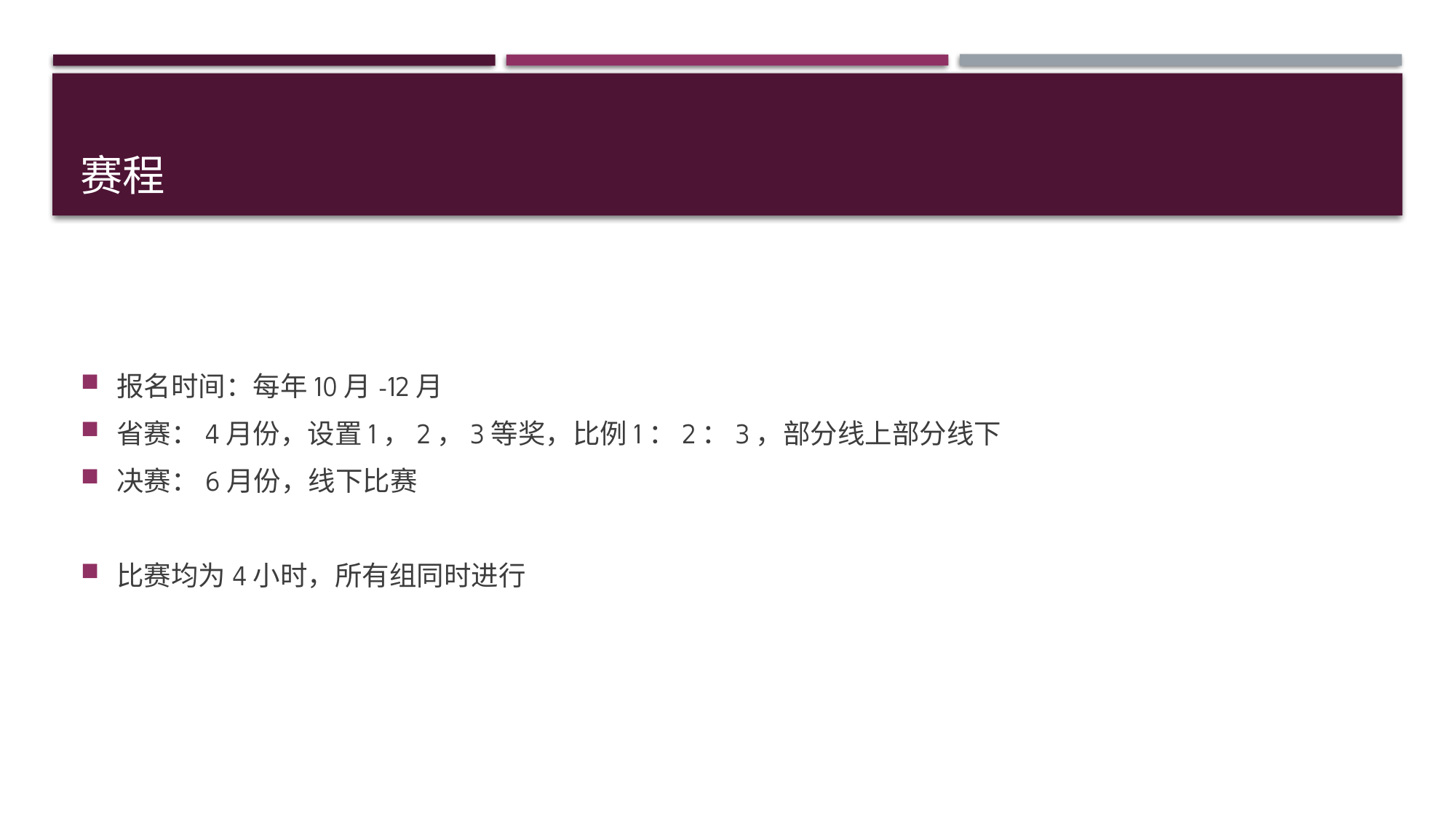

# 赛程
报名时间：每年10月-12月
省赛：4月份，设置1，2，3等奖，比例1：2：3，部分线上部分线下
决赛：6月份，线下比赛

比赛均为4小时，所有组同时进行